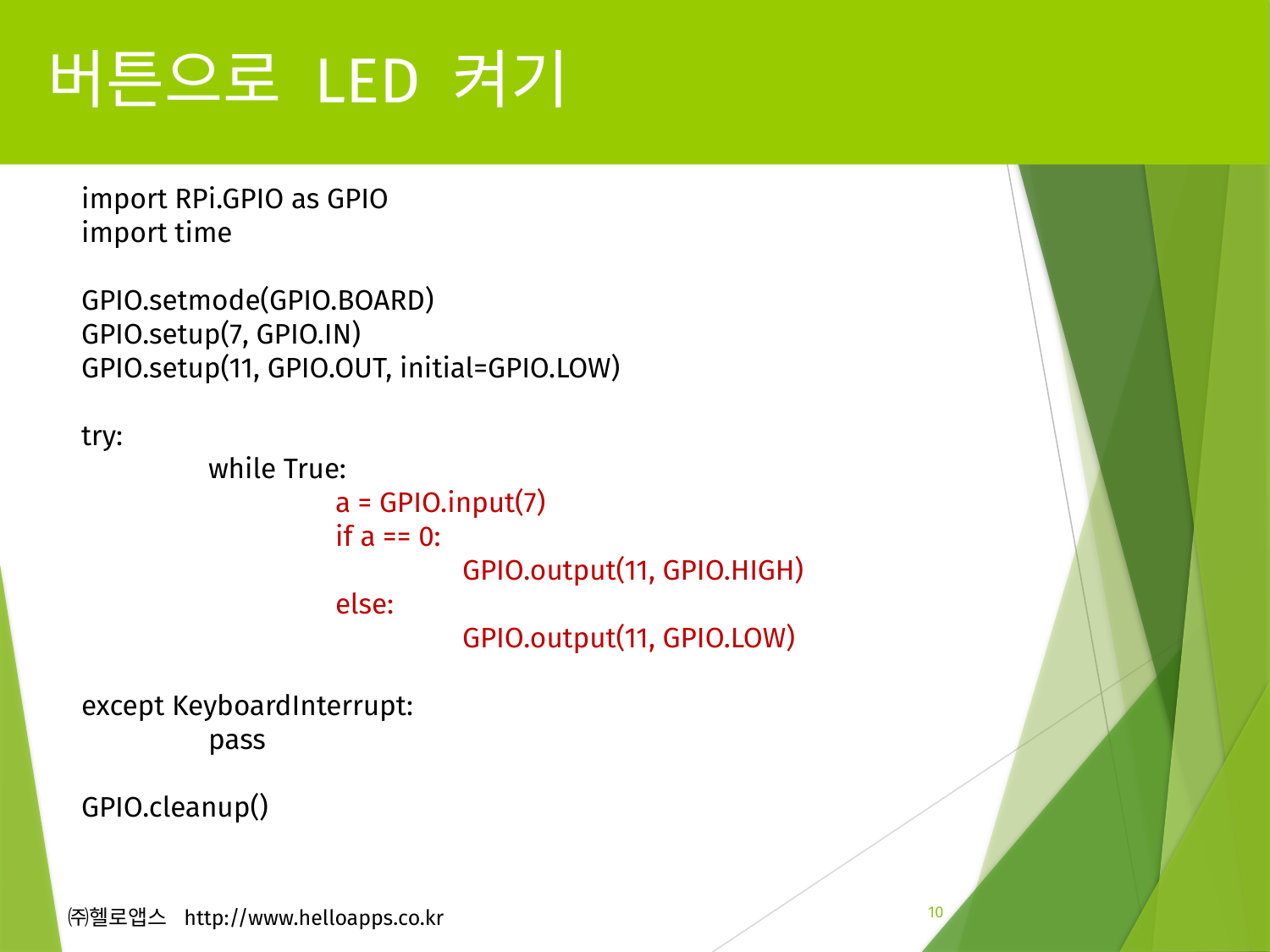

# 버튼으로 LED 켜기
import RPi.GPIO as GPIO
import time

GPIO.setmode(GPIO.BOARD)
GPIO.setup(7, GPIO.IN)
GPIO.setup(11, GPIO.OUT, initial=GPIO.LOW)

try:
	while True:
		a = GPIO.input(7)
		if a == 0:
			GPIO.output(11, GPIO.HIGH)
		else:
			GPIO.output(11, GPIO.LOW)

except KeyboardInterrupt:
	pass

GPIO.cleanup()
10